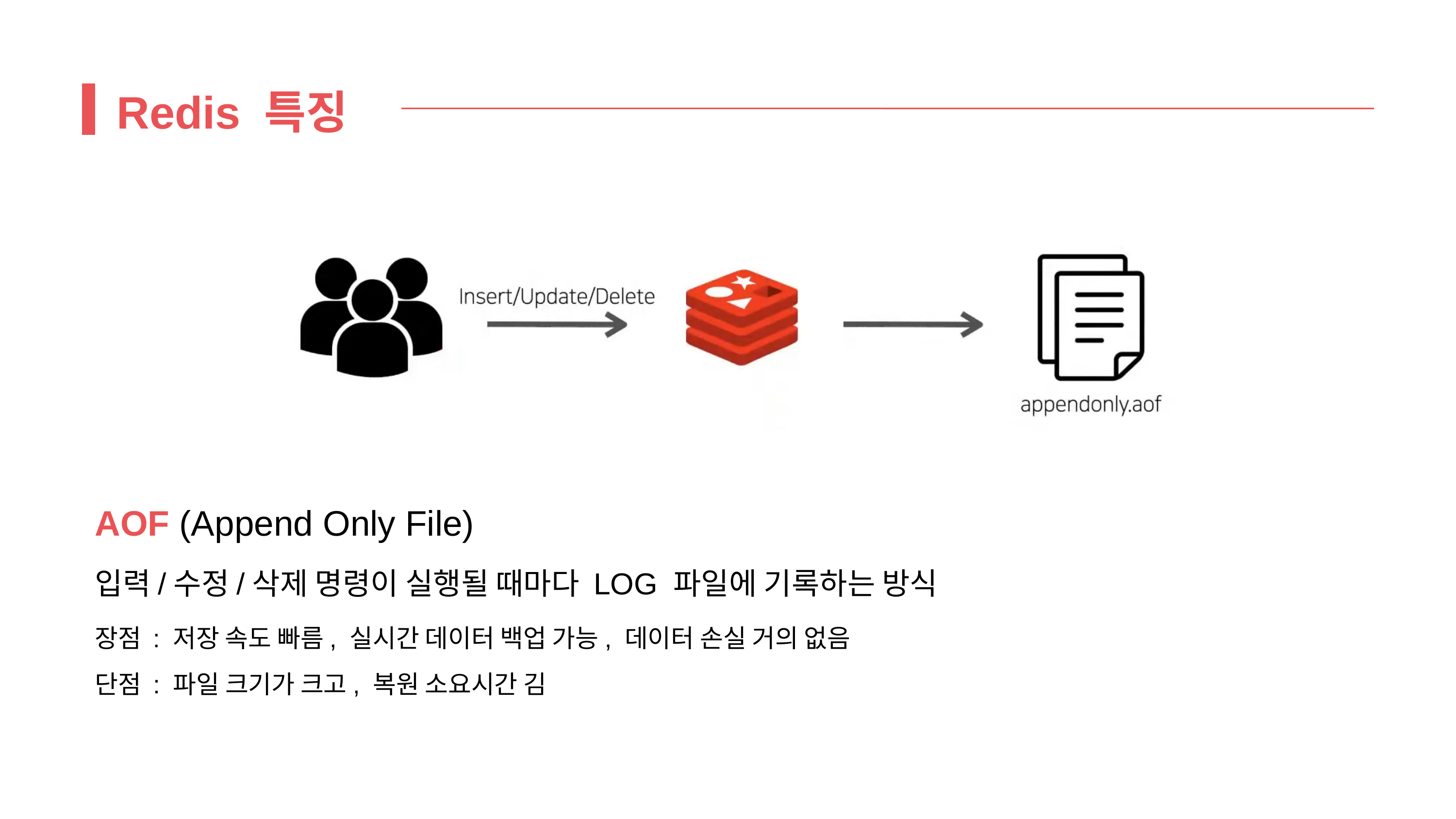

Redis 특징

AOF (Append Only File)
입력/수정/삭제 명령이 실행될 때마다 LOG 파일에 기록하는 방식
장점 : 저장 속도 빠름, 실시간 데이터 백업 가능, 데이터 손실 거의 없음
단점 : 파일 크기가 크고, 복원 소요시간 김